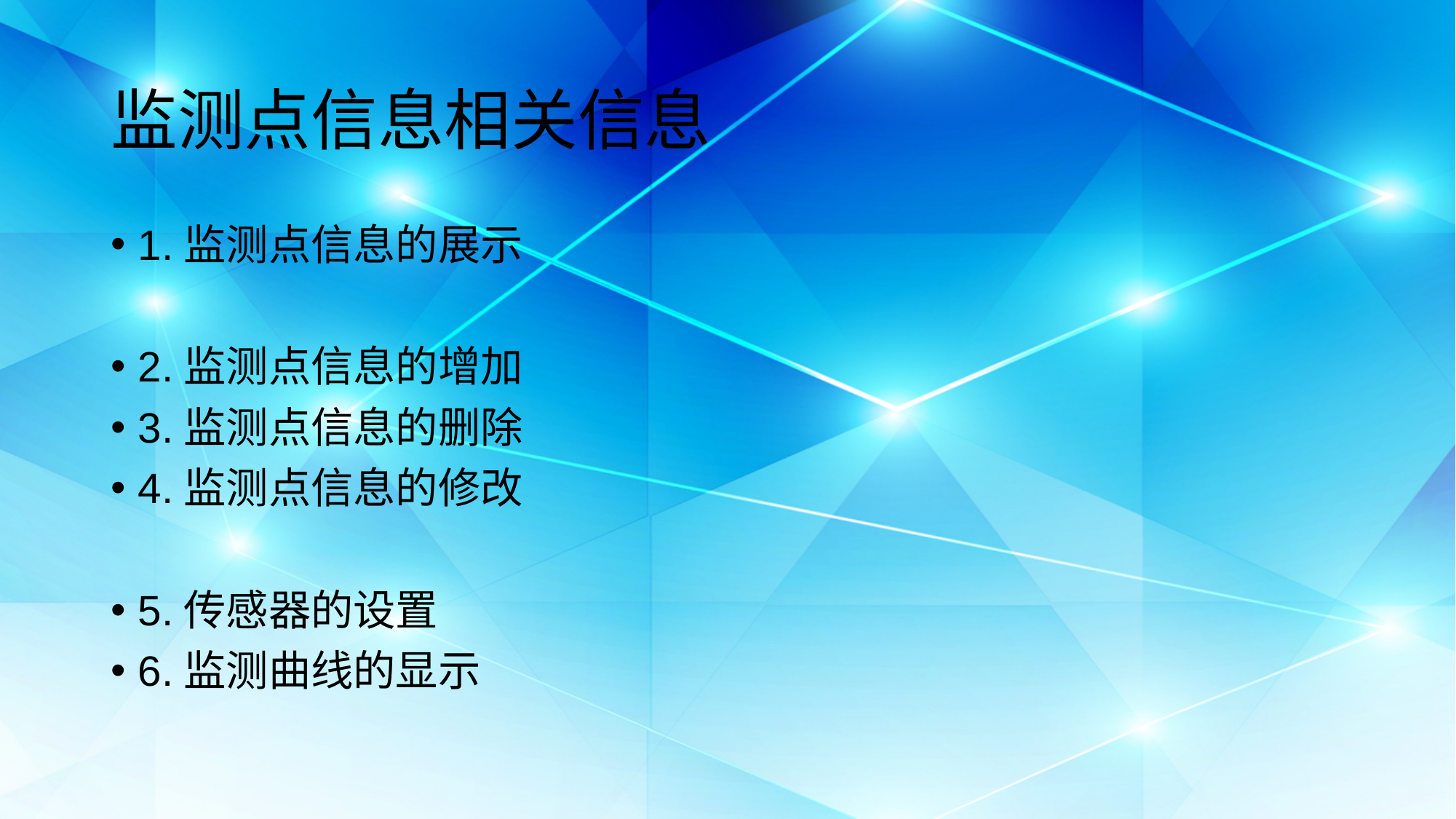

# 监测点信息相关信息
1.监测点信息的展示

2.监测点信息的增加
3.监测点信息的删除
4.监测点信息的修改

5.传感器的设置
6.监测曲线的显示